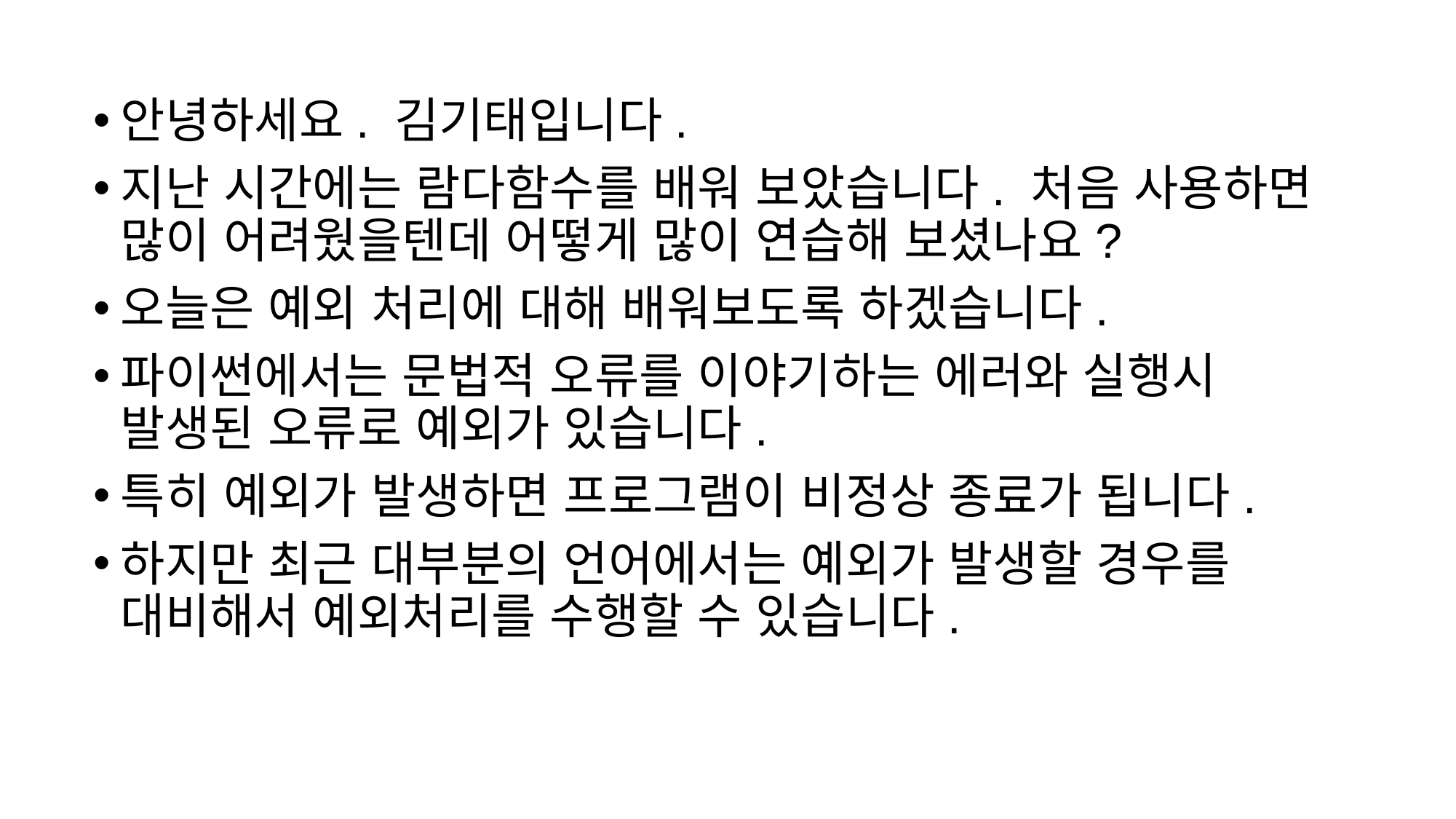

안녕하세요. 김기태입니다.
지난 시간에는 람다함수를 배워 보았습니다. 처음 사용하면 많이 어려웠을텐데 어떻게 많이 연습해 보셨나요?
오늘은 예외 처리에 대해 배워보도록 하겠습니다.
파이썬에서는 문법적 오류를 이야기하는 에러와 실행시 발생된 오류로 예외가 있습니다.
특히 예외가 발생하면 프로그램이 비정상 종료가 됩니다.
하지만 최근 대부분의 언어에서는 예외가 발생할 경우를 대비해서 예외처리를 수행할 수 있습니다.